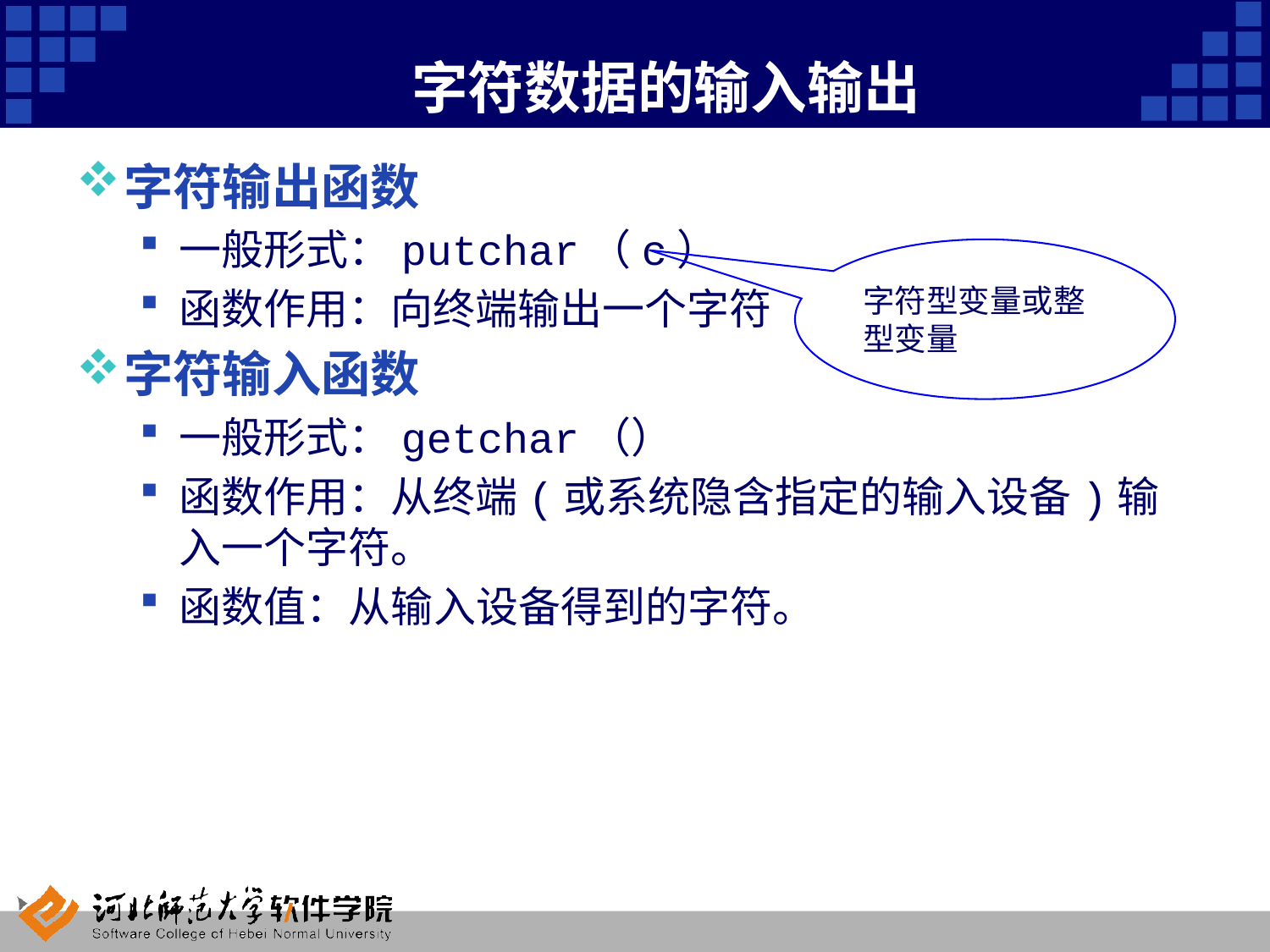

# 字符数据的输入输出
字符输出函数
一般形式：putchar（c）
函数作用：向终端输出一个字符
字符输入函数
一般形式：getchar（）
函数作用：从终端(或系统隐含指定的输入设备)输入一个字符。
函数值：从输入设备得到的字符。
字符型变量或整型变量